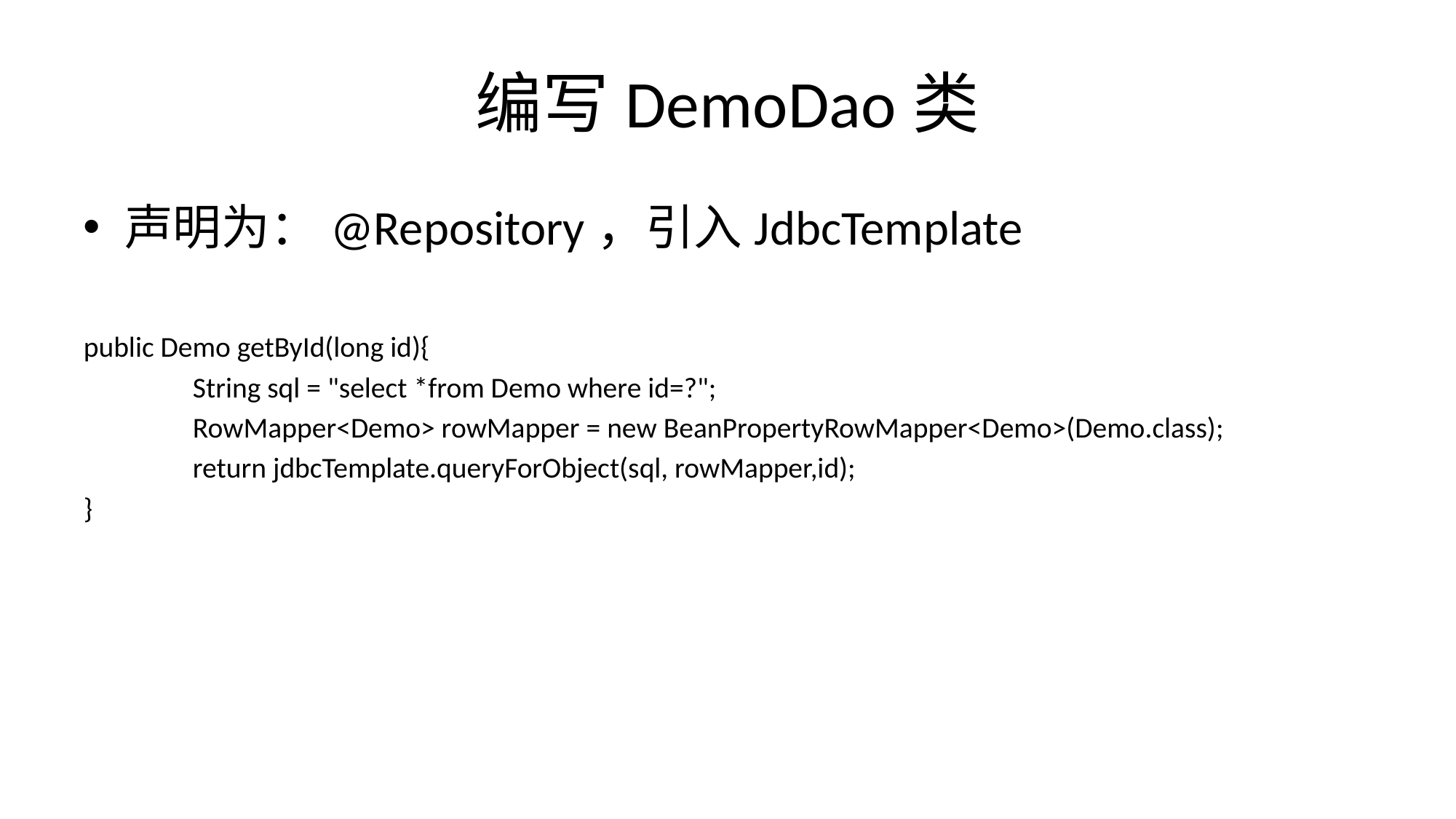

# 编写DemoDao类
声明为：@Repository，引入JdbcTemplate

public Demo getById(long id){
	String sql = "select *from Demo where id=?";
	RowMapper<Demo> rowMapper = new BeanPropertyRowMapper<Demo>(Demo.class);
	return jdbcTemplate.queryForObject(sql, rowMapper,id);
}